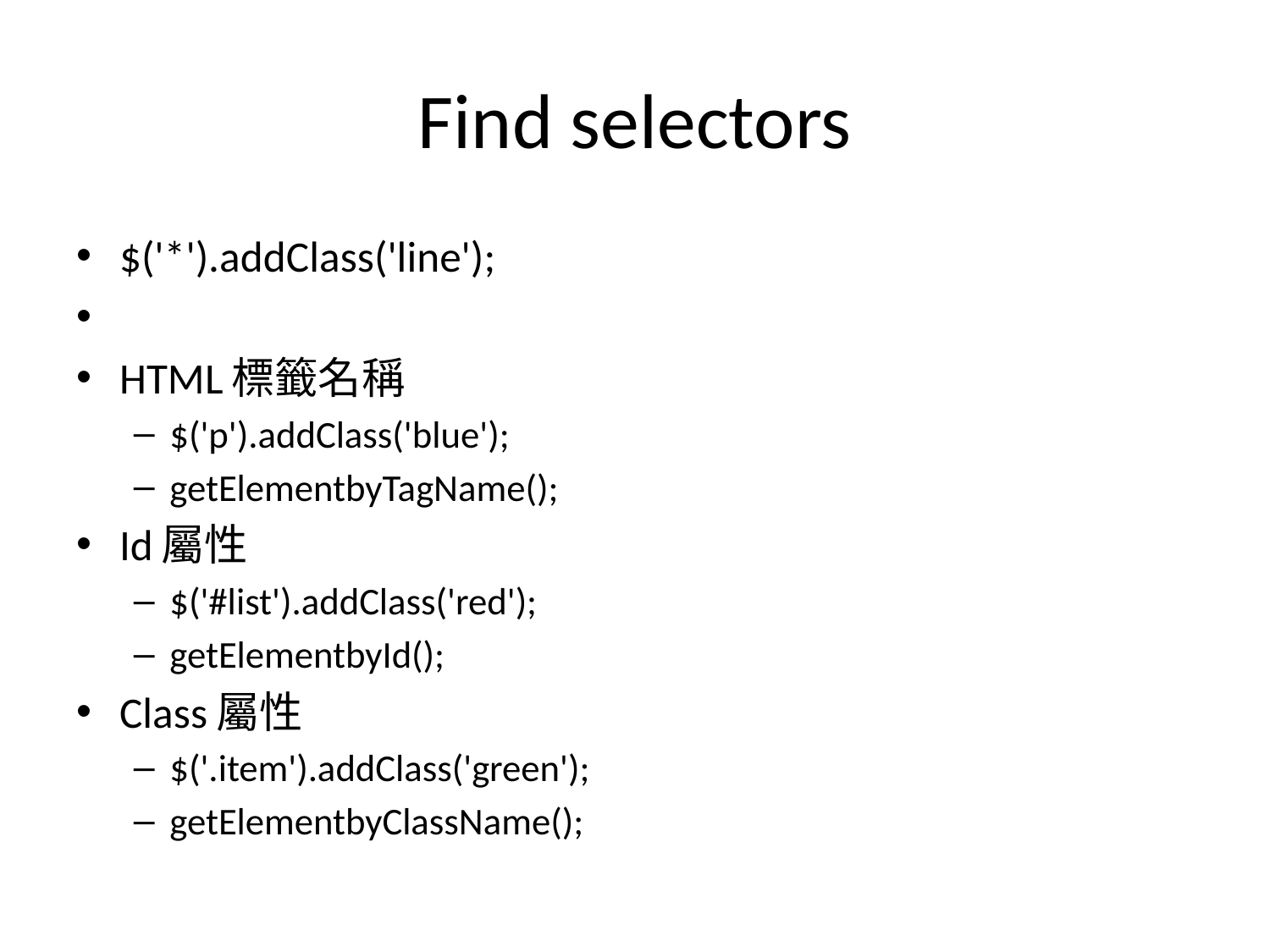

# Find selectors
$('*').addClass('line');

HTML標籤名稱
$('p').addClass('blue');
getElementbyTagName();
Id屬性
$('#list').addClass('red');
getElementbyId();
Class屬性
$('.item').addClass('green');
getElementbyClassName();